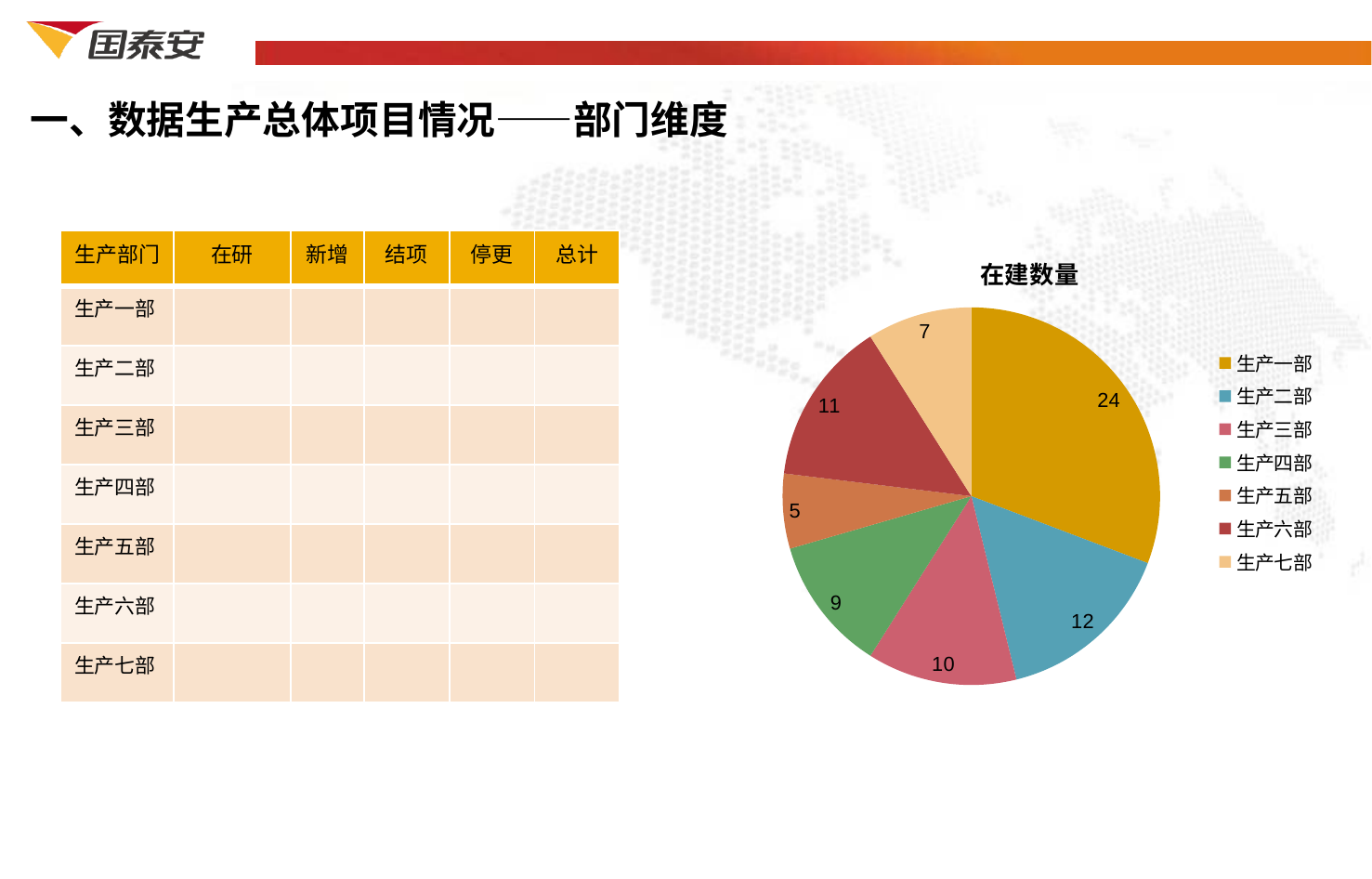

一、数据生产总体项目情况——部门维度
| 生产部门 | 在研 | 新增 | 结项 | 停更 | 总计 |
| --- | --- | --- | --- | --- | --- |
| 生产一部 |  |  |  |  |  |
| 生产二部 |  |  |  |  |  |
| 生产三部 |  |  |  |  |  |
| 生产四部 |  |  |  |  |  |
| 生产五部 |  |  |  |  |  |
| 生产六部 |  |  |  |  |  |
| 生产七部 |  |  |  |  |  |

### Chart:

| Category | 在建数量 |
|---|---|
| 生产一部 | 24.0 |
| 生产二部 | 12.0 |
| 生产三部 | 10.0 |
| 生产四部 | 9.0 |
| 生产五部 | 5.0 |
| 生产六部 | 11.0 |
| 生产七部 | 7.0 |